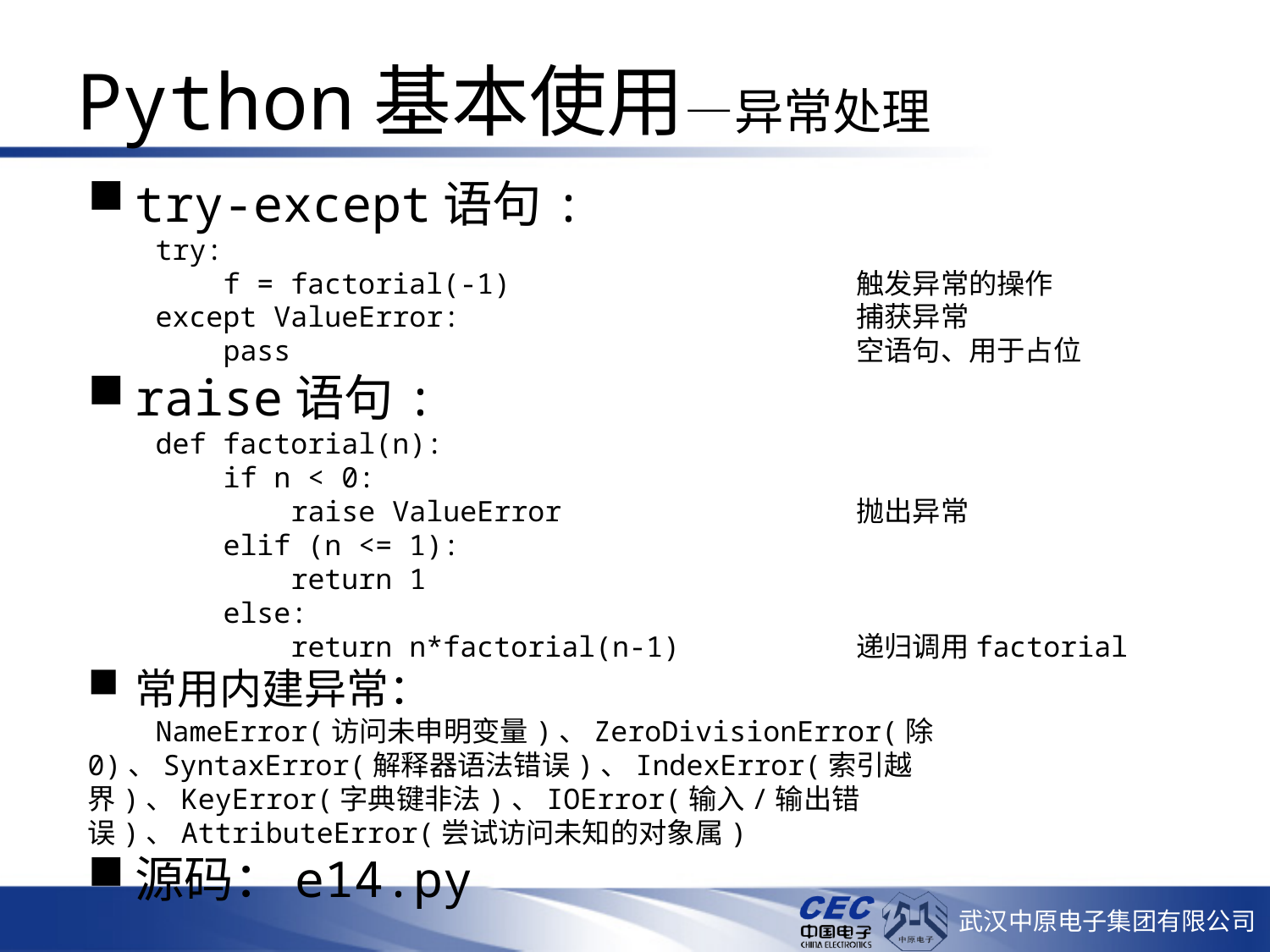

# Python基本使用—异常处理
try-except语句:
    try:
        f = factorial(-1)                    触发异常的操作
    except ValueError:                       捕获异常
        pass                                 空语句、用于占位
raise语句:
    def factorial(n):
        if n < 0:
            raise ValueError                 抛出异常
        elif (n <= 1):
            return 1
        else:
            return n*factorial(n-1)          递归调用factorial
常用内建异常：
    NameError(访问未申明变量)、ZeroDivisionError(除0)、SyntaxError(解释器语法错误)、IndexError(索引越界)、KeyError(字典键非法)、IOError(输入/输出错误)、AttributeError(尝试访问未知的对象属)
源码：e14.py